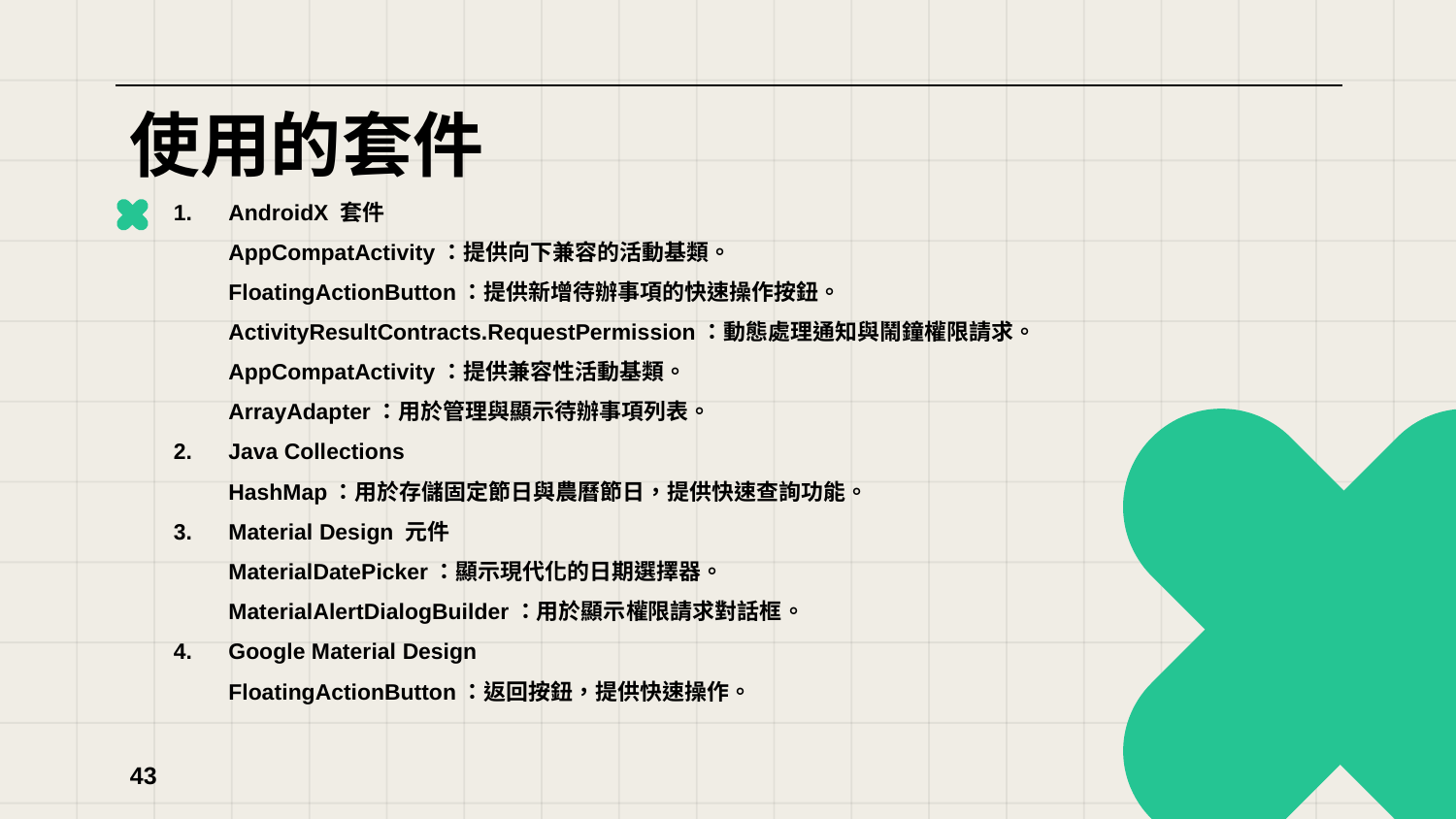

# 使用的套件
AndroidX 套件
AppCompatActivity：提供向下兼容的活動基類。
FloatingActionButton：提供新增待辦事項的快速操作按鈕。
ActivityResultContracts.RequestPermission：動態處理通知與鬧鐘權限請求。
AppCompatActivity：提供兼容性活動基類。
ArrayAdapter：用於管理與顯示待辦事項列表。
Java Collections
HashMap：用於存儲固定節日與農曆節日，提供快速查詢功能。
Material Design 元件
MaterialDatePicker：顯示現代化的日期選擇器。
MaterialAlertDialogBuilder：用於顯示權限請求對話框。
Google Material Design
FloatingActionButton：返回按鈕，提供快速操作。

43